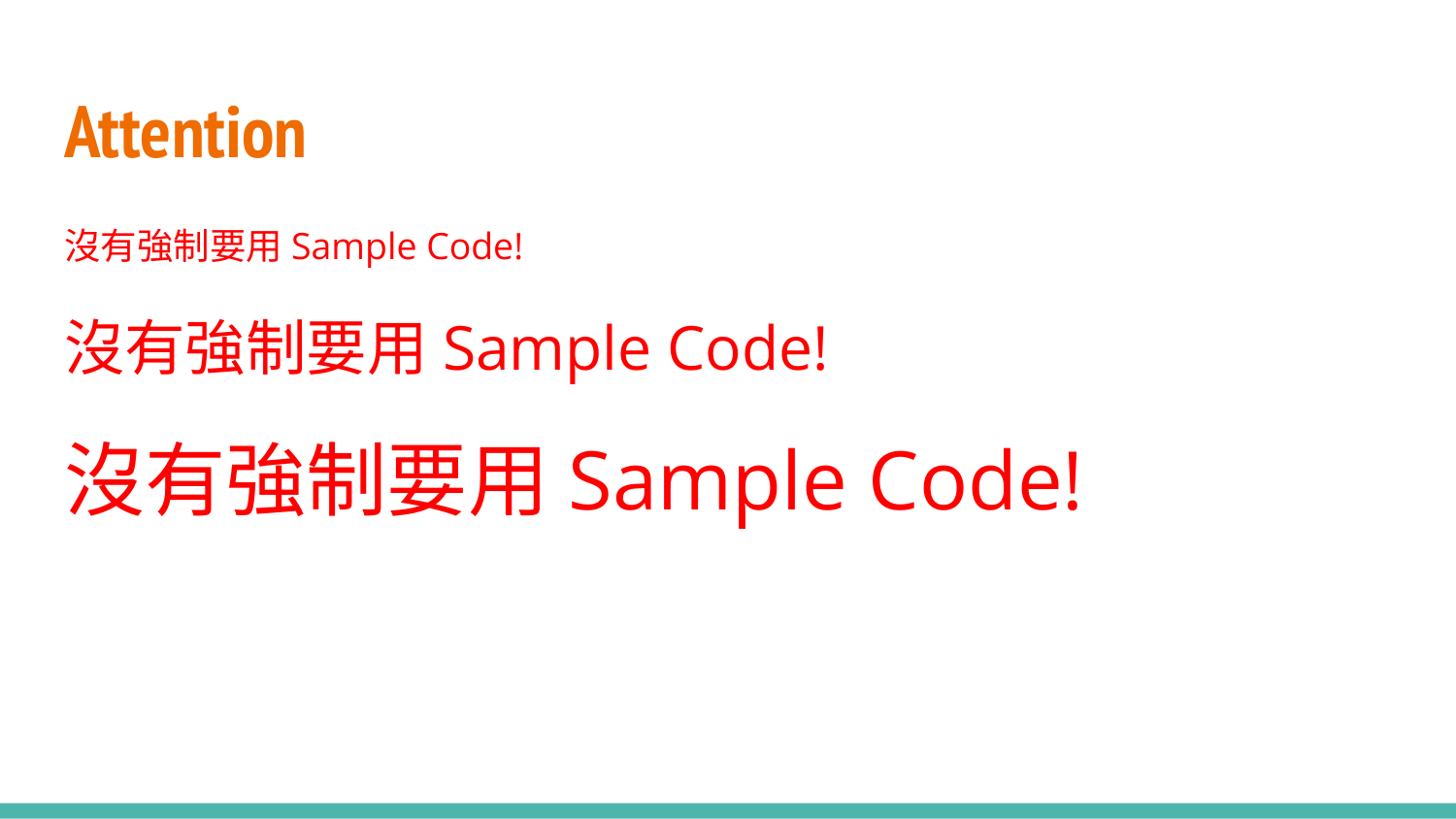

# Attention
沒有強制要用Sample Code!
沒有強制要用Sample Code!
沒有強制要用Sample Code!